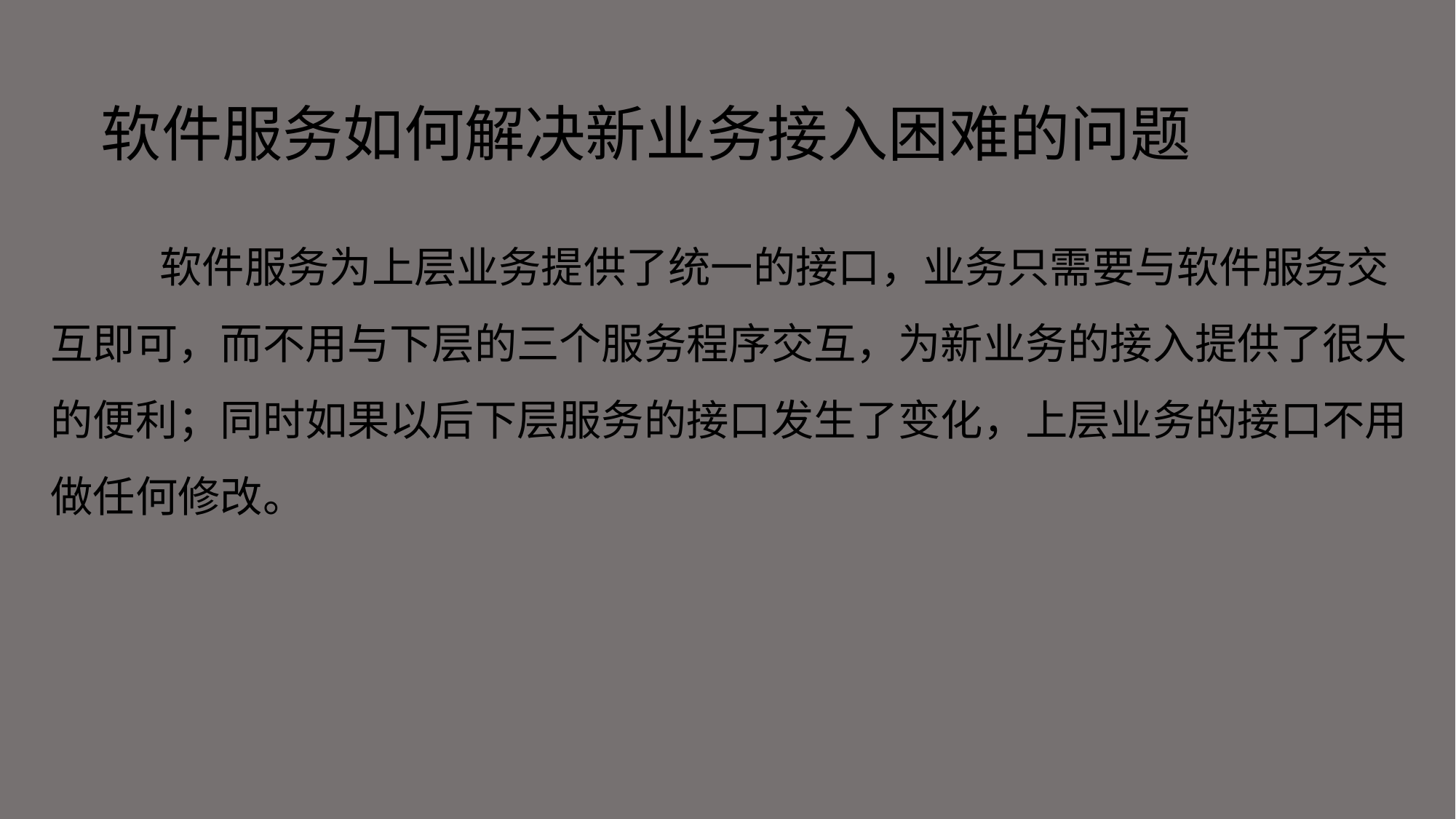

# 软件服务如何解决新业务接入困难的问题
	软件服务为上层业务提供了统一的接口，业务只需要与软件服务交互即可，而不用与下层的三个服务程序交互，为新业务的接入提供了很大的便利；同时如果以后下层服务的接口发生了变化，上层业务的接口不用做任何修改。